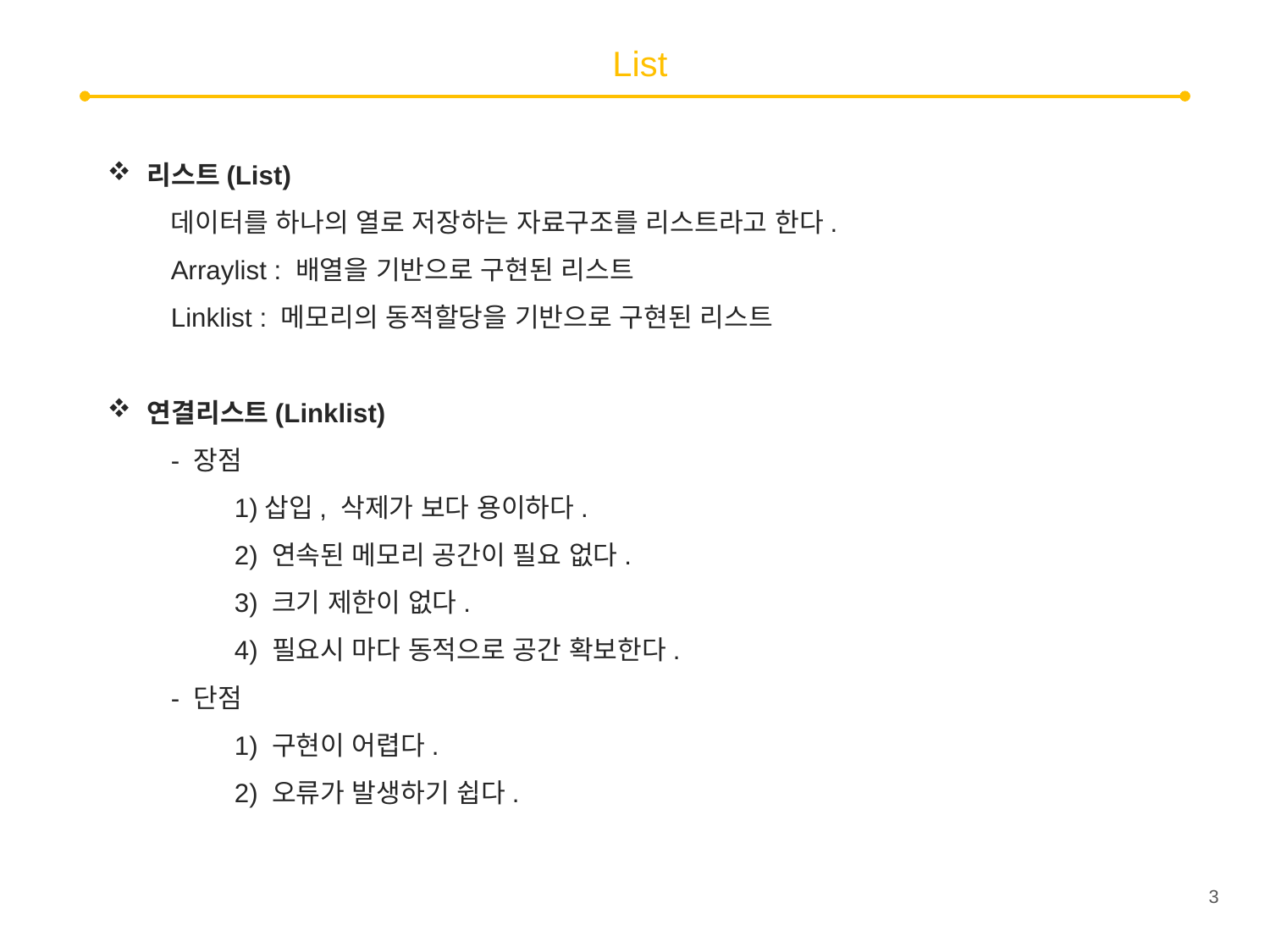

# List
리스트(List)
데이터를 하나의 열로 저장하는 자료구조를 리스트라고 한다.
Arraylist : 배열을 기반으로 구현된 리스트
Linklist : 메모리의 동적할당을 기반으로 구현된 리스트

연결리스트(Linklist)
- 장점
1)삽입, 삭제가 보다 용이하다.
2) 연속된 메모리 공간이 필요 없다.
3) 크기 제한이 없다.
4) 필요시 마다 동적으로 공간 확보한다.
- 단점
1) 구현이 어렵다.
2) 오류가 발생하기 쉽다.